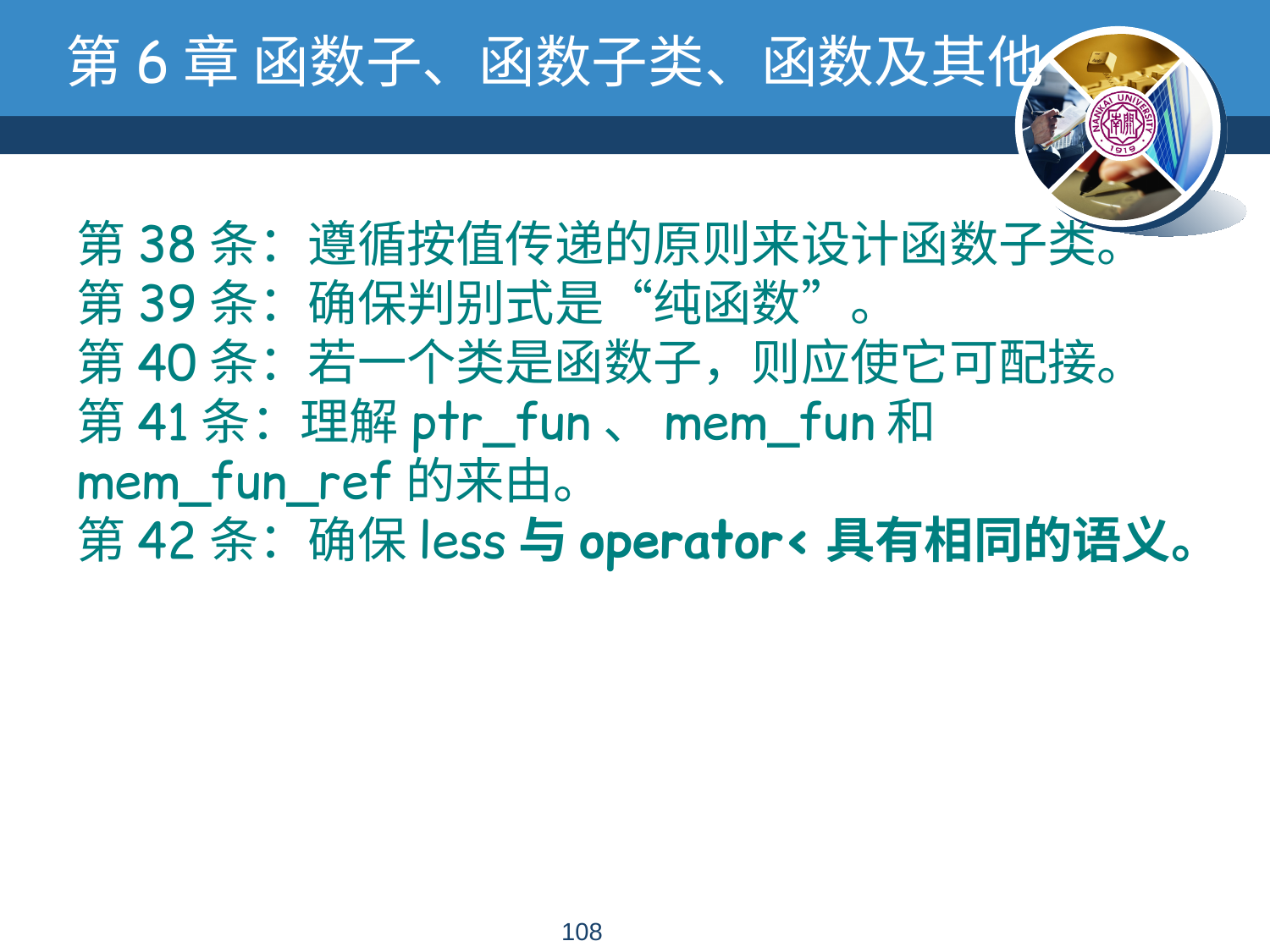

# 第6章 函数子、函数子类、函数及其他
第38条：遵循按值传递的原则来设计函数子类。
第39条：确保判别式是“纯函数”。
第40条：若一个类是函数子，则应使它可配接。
第41条：理解ptr_fun、mem_fun和mem_fun_ref的来由。
第42条：确保less与operator<具有相同的语义。
108